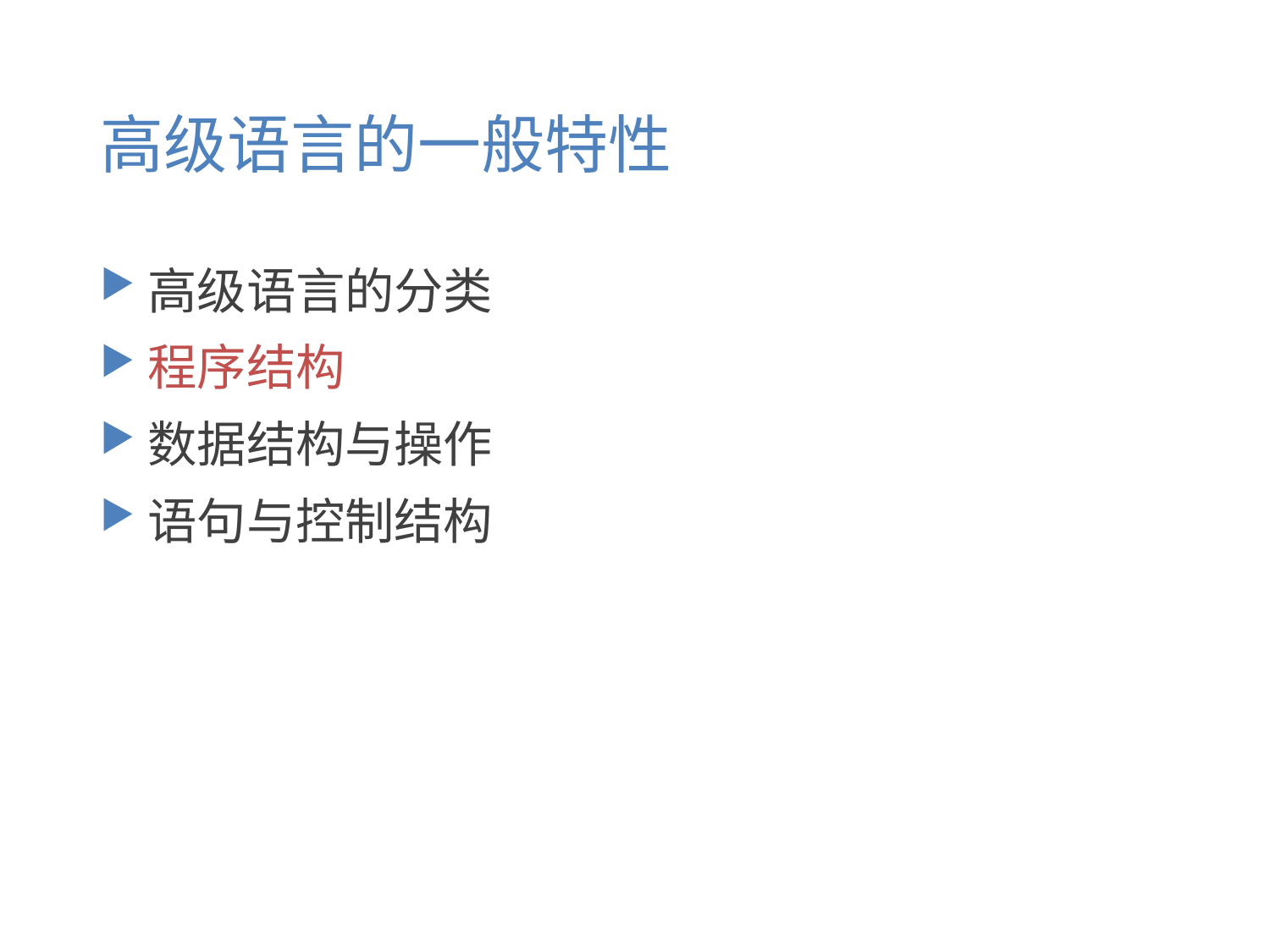

# 高级语言的一般特性

高级语言的分类
程序结构
数据结构与操作
语句与控制结构